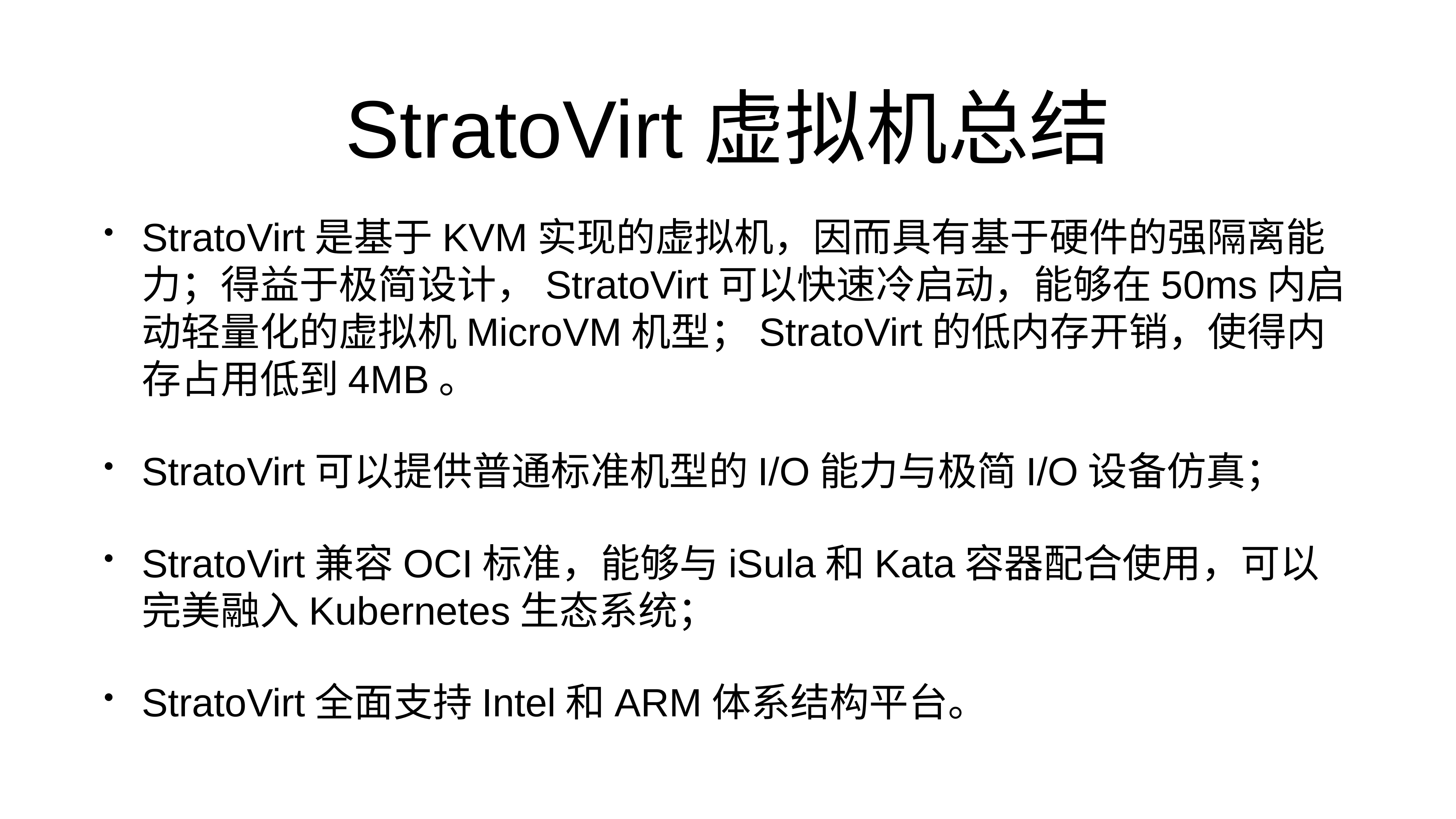

# StratoVirt虚拟机总结
StratoVirt是基于KVM实现的虚拟机，因而具有基于硬件的强隔离能力；得益于极简设计，StratoVirt可以快速冷启动，能够在50ms内启动轻量化的虚拟机MicroVM机型；StratoVirt的低内存开销，使得内存占用低到4MB。
StratoVirt可以提供普通标准机型的I/O能力与极简I/O设备仿真；
StratoVirt兼容OCI标准，能够与iSula和Kata容器配合使用，可以完美融入Kubernetes生态系统；
StratoVirt全面支持Intel和ARM体系结构平台。